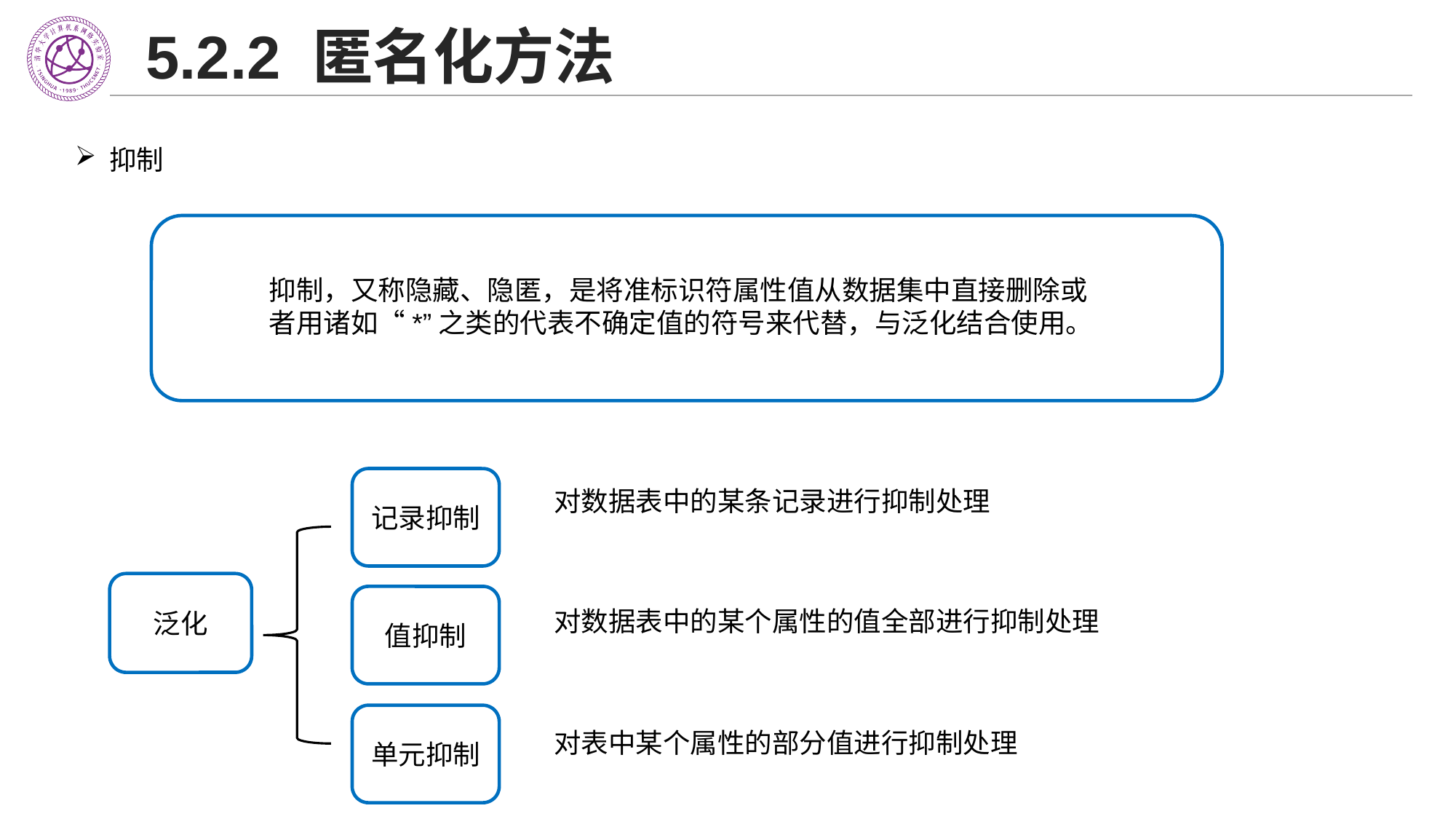

# 5.2.2 匿名化方法
抑制

抑制，又称隐藏、隐匿，是将准标识符属性值从数据集中直接删除或者用诸如“*”之类的代表不确定值的符号来代替，与泛化结合使用。
记录抑制
对数据表中的某条记录进行抑制处理

泛化
值抑制
对数据表中的某个属性的值全部进行抑制处理
单元抑制
对表中某个属性的部分值进行抑制处理